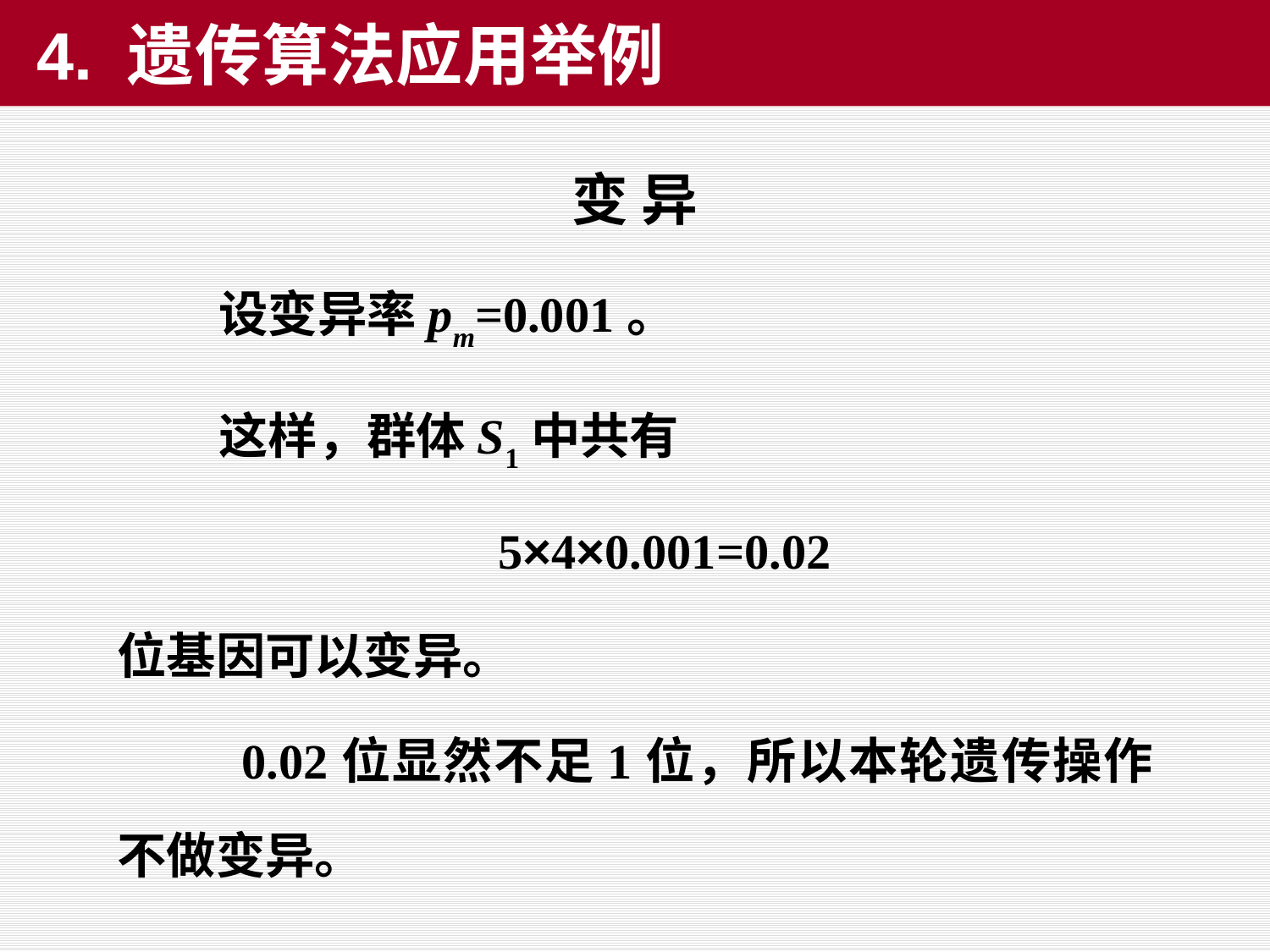

# 4. 遗传算法应用举例
变 异
        设变异率pm=0.001。
        这样，群体S1中共有
                               5×4×0.001=0.02
位基因可以变异。
         0.02位显然不足1位，所以本轮遗传操作不做变异。